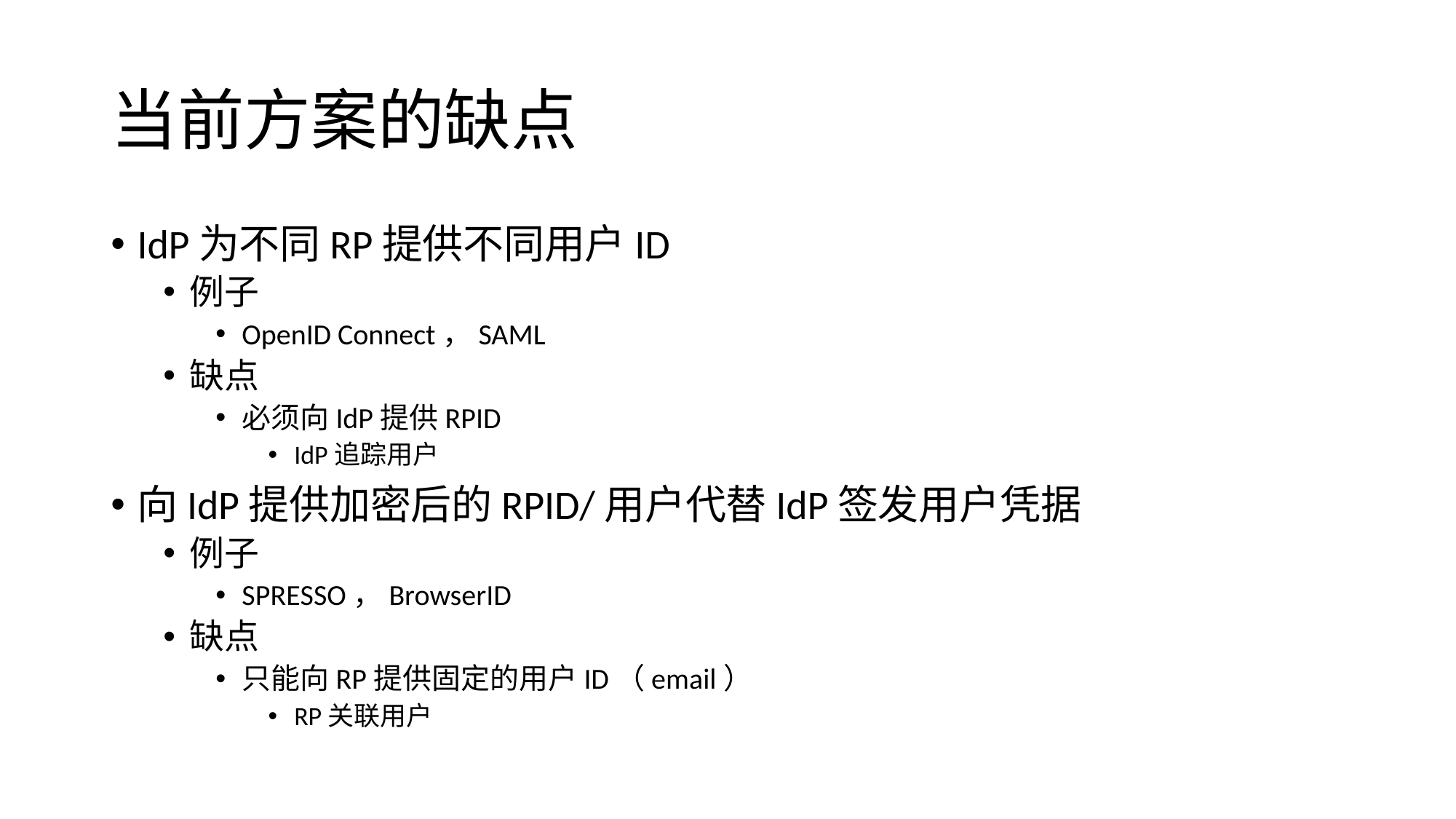

# 当前方案的缺点
IdP为不同RP提供不同用户ID
例子
OpenID Connect，SAML
缺点
必须向IdP提供RPID
IdP追踪用户
向IdP提供加密后的RPID/用户代替IdP签发用户凭据
例子
SPRESSO，BrowserID
缺点
只能向RP提供固定的用户ID（email）
RP关联用户